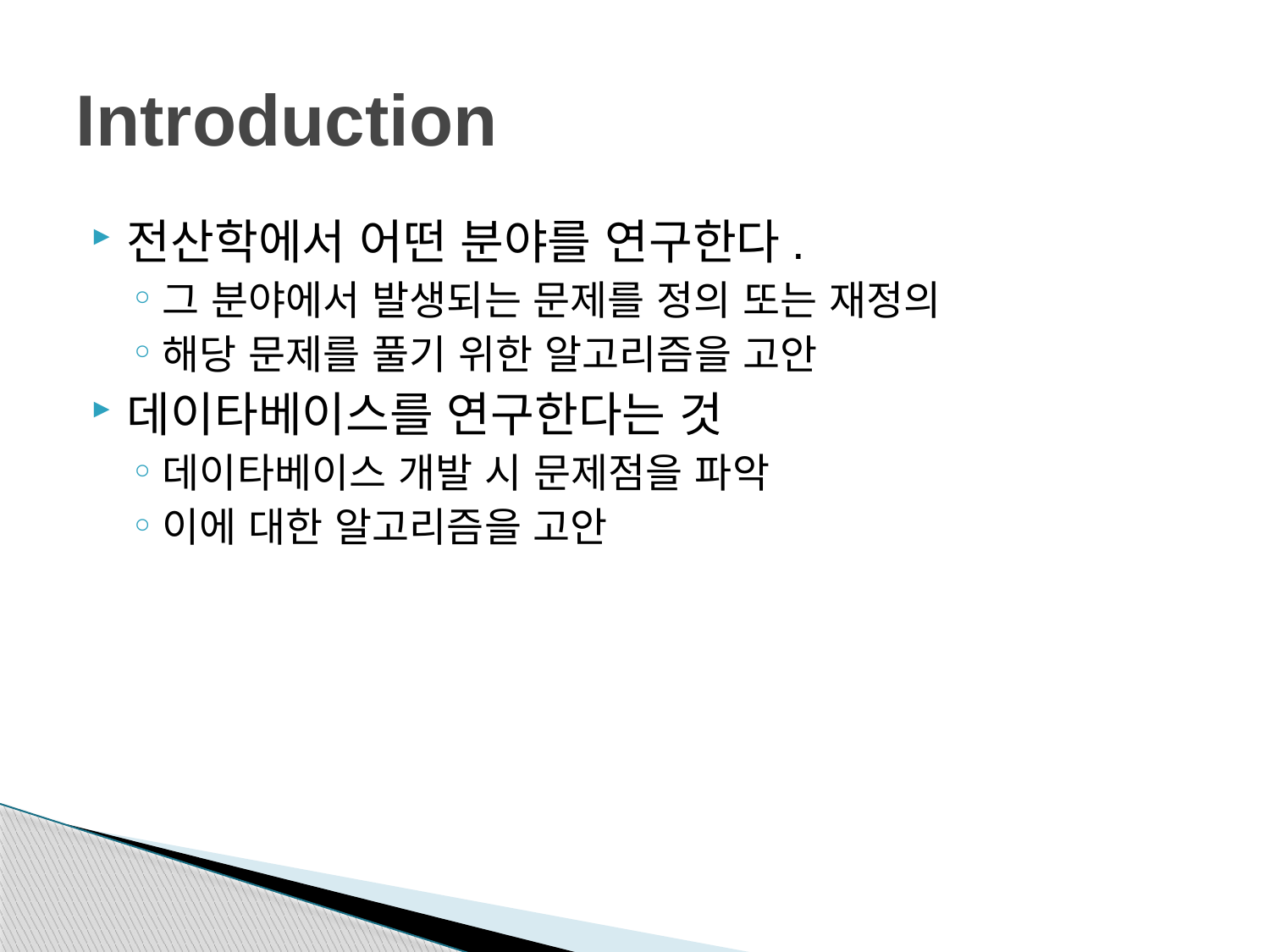

# Introduction
전산학에서 어떤 분야를 연구한다.
그 분야에서 발생되는 문제를 정의 또는 재정의
해당 문제를 풀기 위한 알고리즘을 고안
데이타베이스를 연구한다는 것
데이타베이스 개발 시 문제점을 파악
이에 대한 알고리즘을 고안